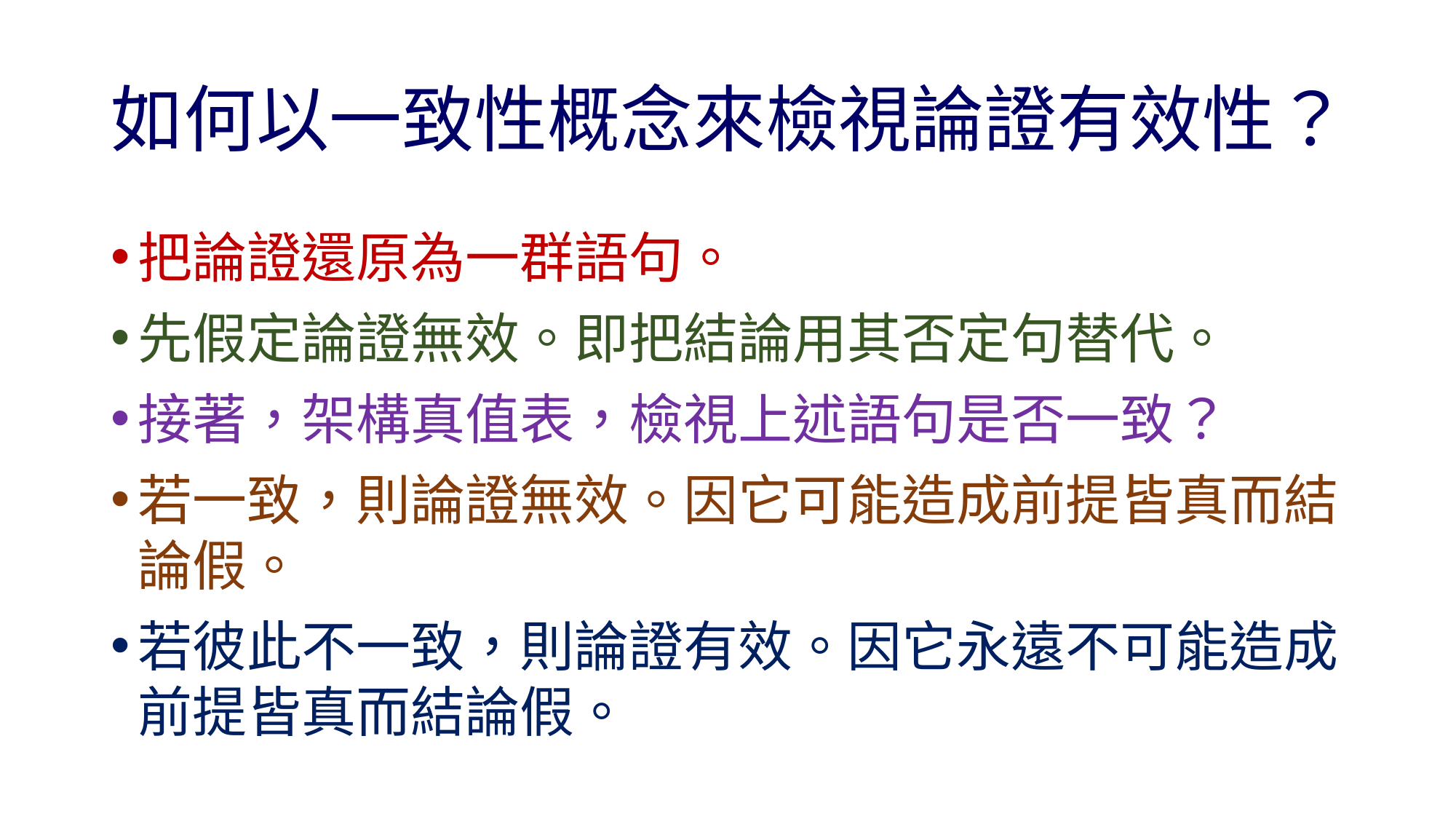

# 如何以一致性概念來檢視論證有效性？
把論證還原為一群語句。
先假定論證無效。即把結論用其否定句替代。
接著，架構真值表，檢視上述語句是否一致？
若一致，則論證無效。因它可能造成前提皆真而結論假。
若彼此不一致，則論證有效。因它永遠不可能造成前提皆真而結論假。